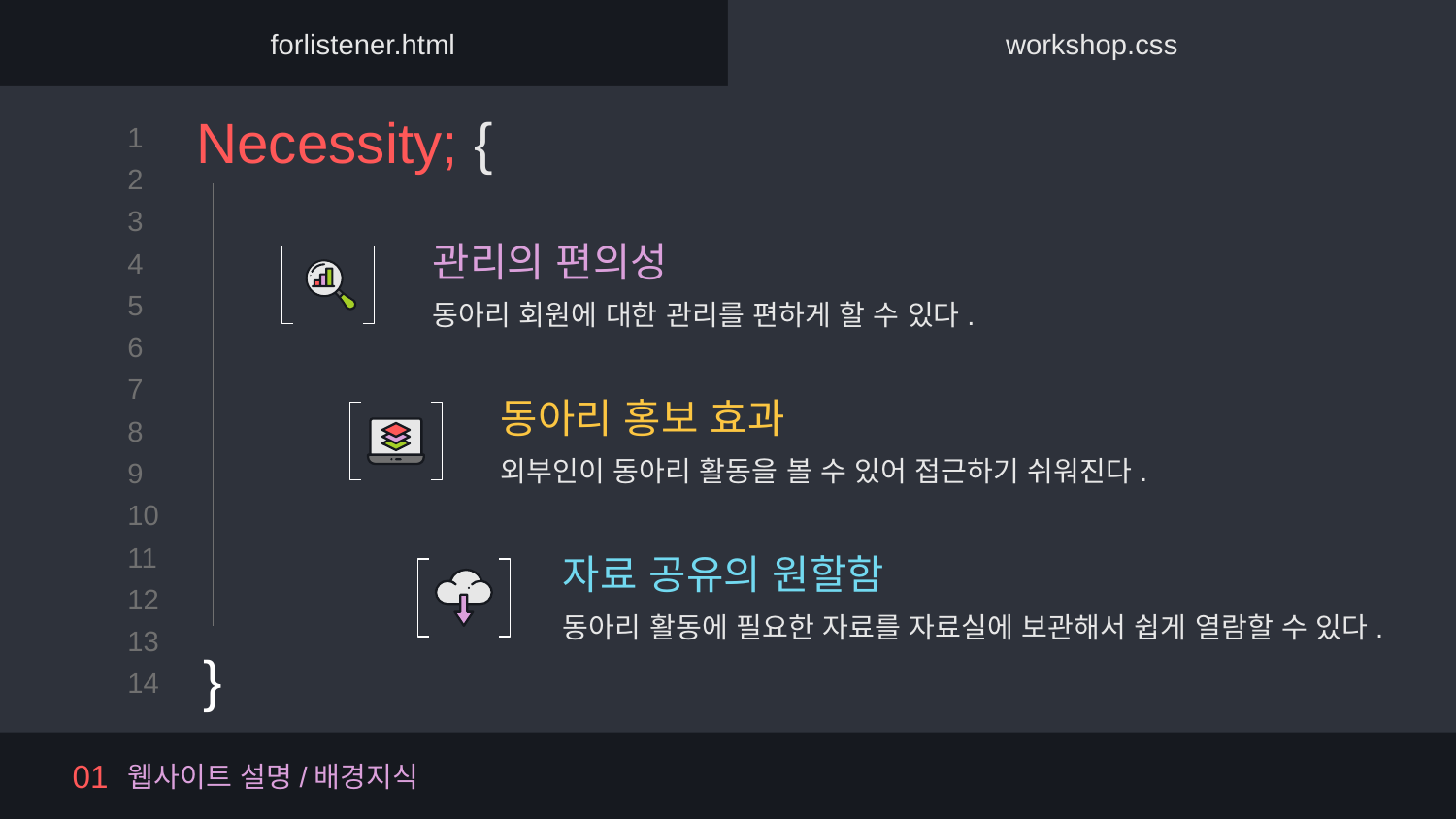

forlistener.html
workshop.css
# Necessity; {
관리의 편의성

동아리 회원에 대한 관리를 편하게 할 수 있다.
동아리 홍보 효과

외부인이 동아리 활동을 볼 수 있어 접근하기 쉬워진다.
자료 공유의 원할함

동아리 활동에 필요한 자료를 자료실에 보관해서 쉽게 열람할 수 있다.
}
웹사이트 설명/배경지식
01